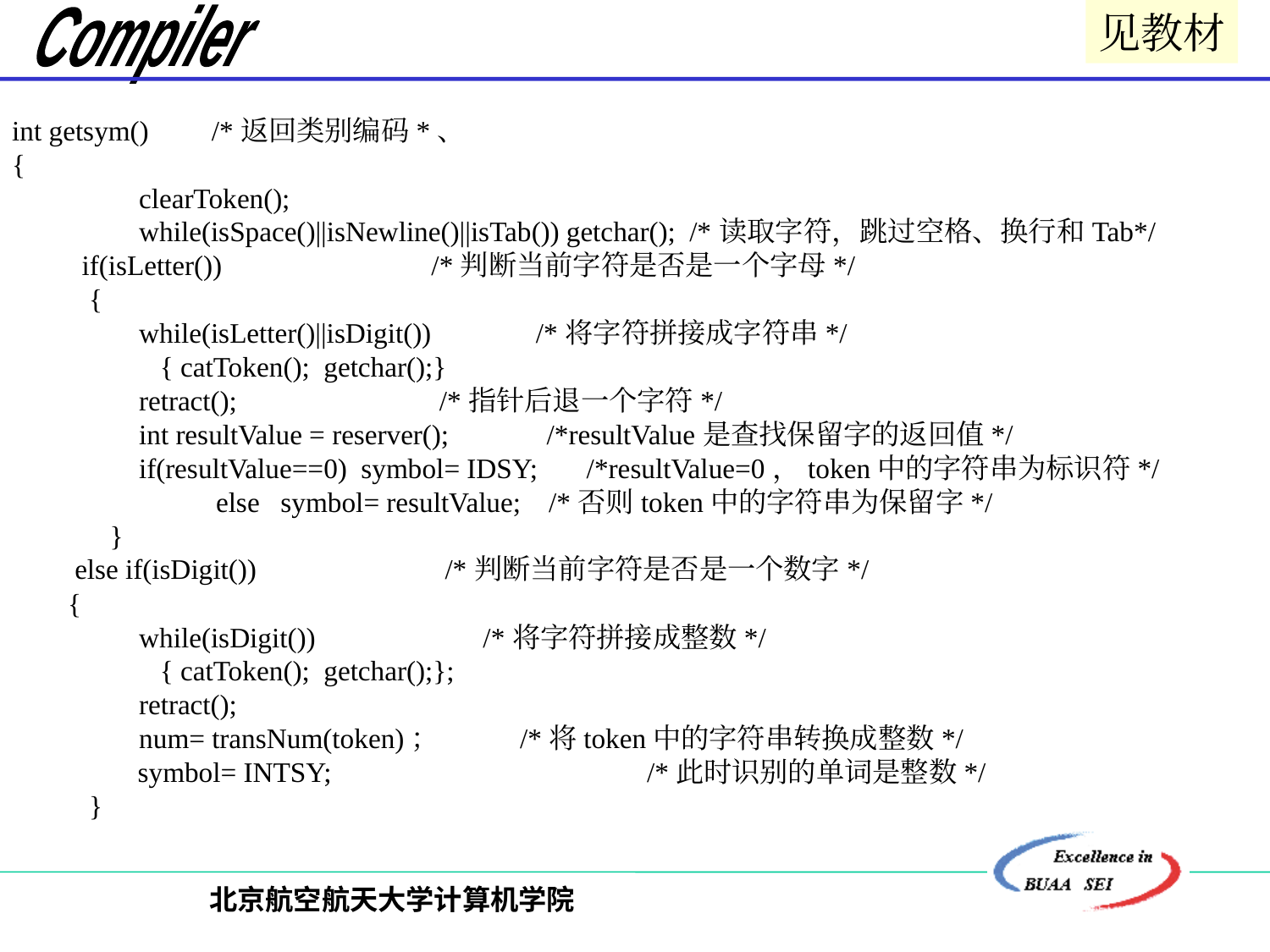

见教材
int getsym()         /*返回类别编码*、
{
	clearToken();
	while(isSpace()||isNewline()||isTab()) getchar();  /*读取字符，跳过空格、换行和Tab*/
          if(isLetter())                              /*判断当前字符是否是一个字母*/
           {
	while(isLetter()||isDigit())               /*将字符拼接成字符串*/
	   { catToken();  getchar();}
	retract();                             /*指针后退一个字符*/
	int resultValue = reserver();              /*resultValue是查找保留字的返回值*/
	if(resultValue==0)  symbol= IDSY;       /*resultValue=0，token中的字符串为标识符*/
	           else   symbol= resultValue;    /*否则token中的字符串为保留字*/
              }
         else if(isDigit())                           /*判断当前字符是否是一个数字*/
        {
	while(isDigit())                        /*将字符拼接成整数*/
	   { catToken();  getchar();};
	retract();
	num= transNum(token)； 	/*将token中的字符串转换成整数*/
                  symbol= INTSY;                		/*此时识别的单词是整数*/
           }